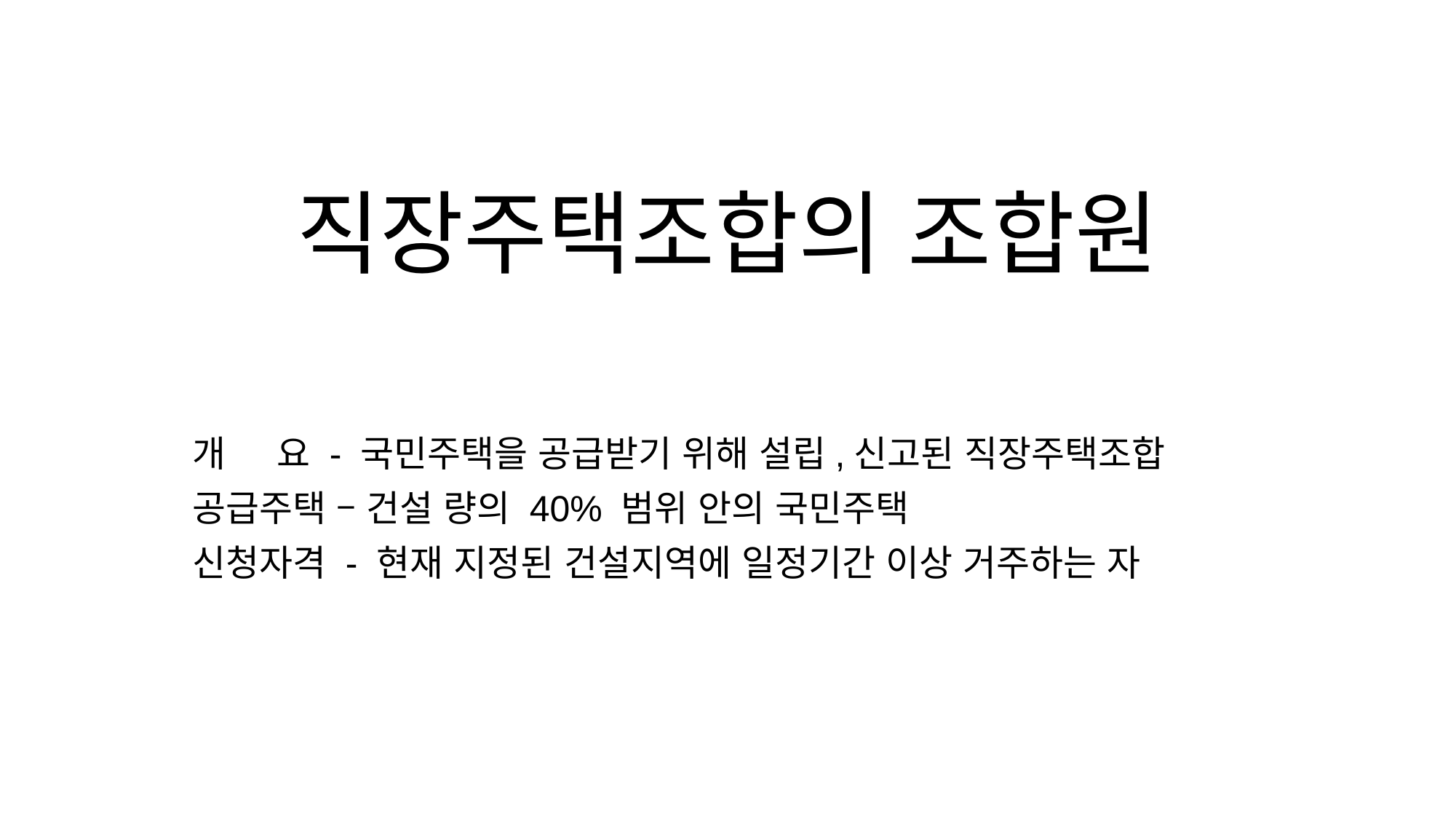

# 직장주택조합의 조합원
개     요 - 국민주택을 공급받기 위해 설립,신고된 직장주택조합
공급주택 – 건설 량의 40% 범위 안의 국민주택
신청자격 - 현재 지정된 건설지역에 일정기간 이상 거주하는 자